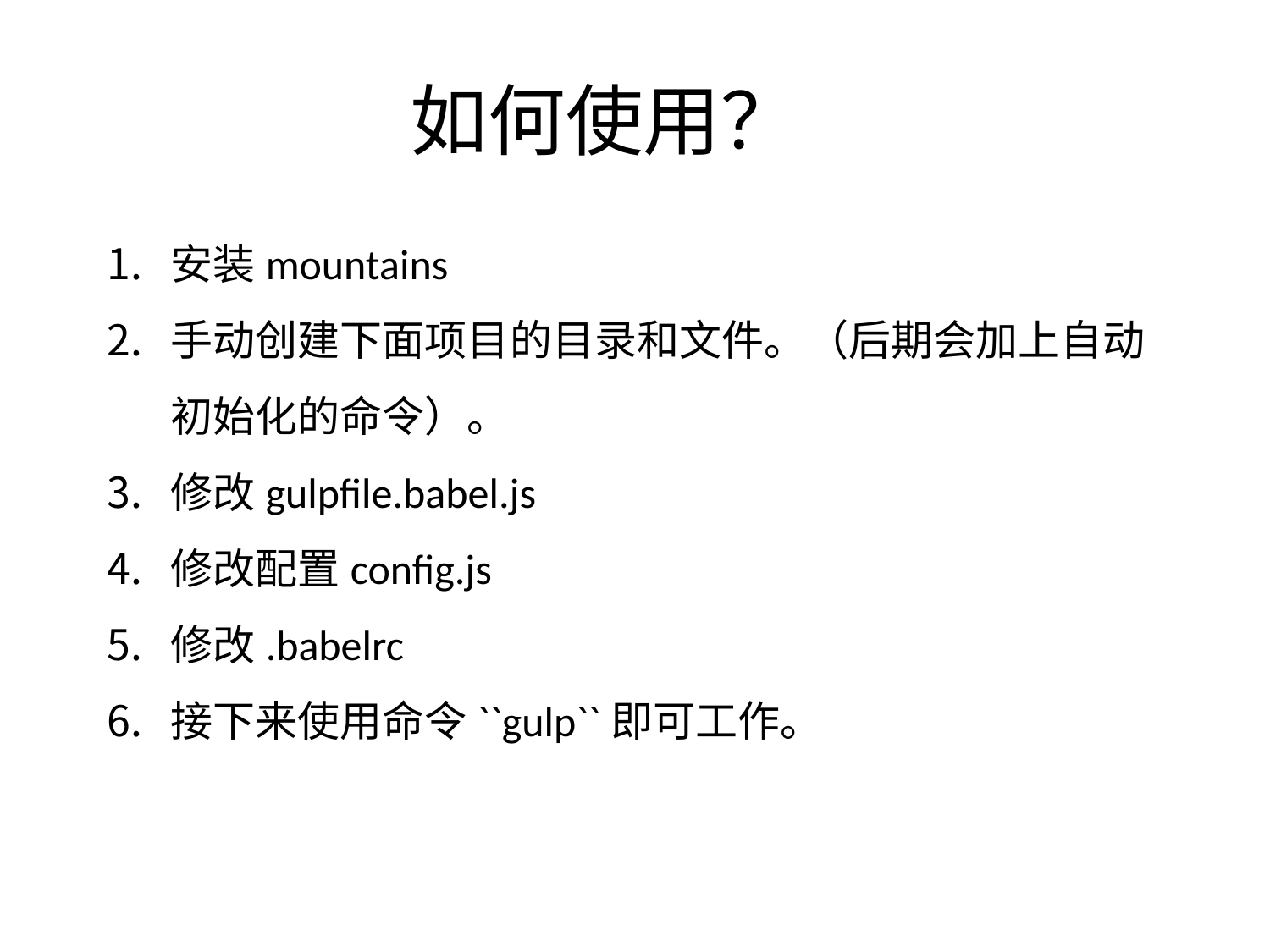

# 如何使用？
安装mountains
手动创建下面项目的目录和文件。（后期会加上自动初始化的命令）。
修改gulpfile.babel.js
修改配置config.js
修改.babelrc
接下来使用命令``gulp``即可工作。